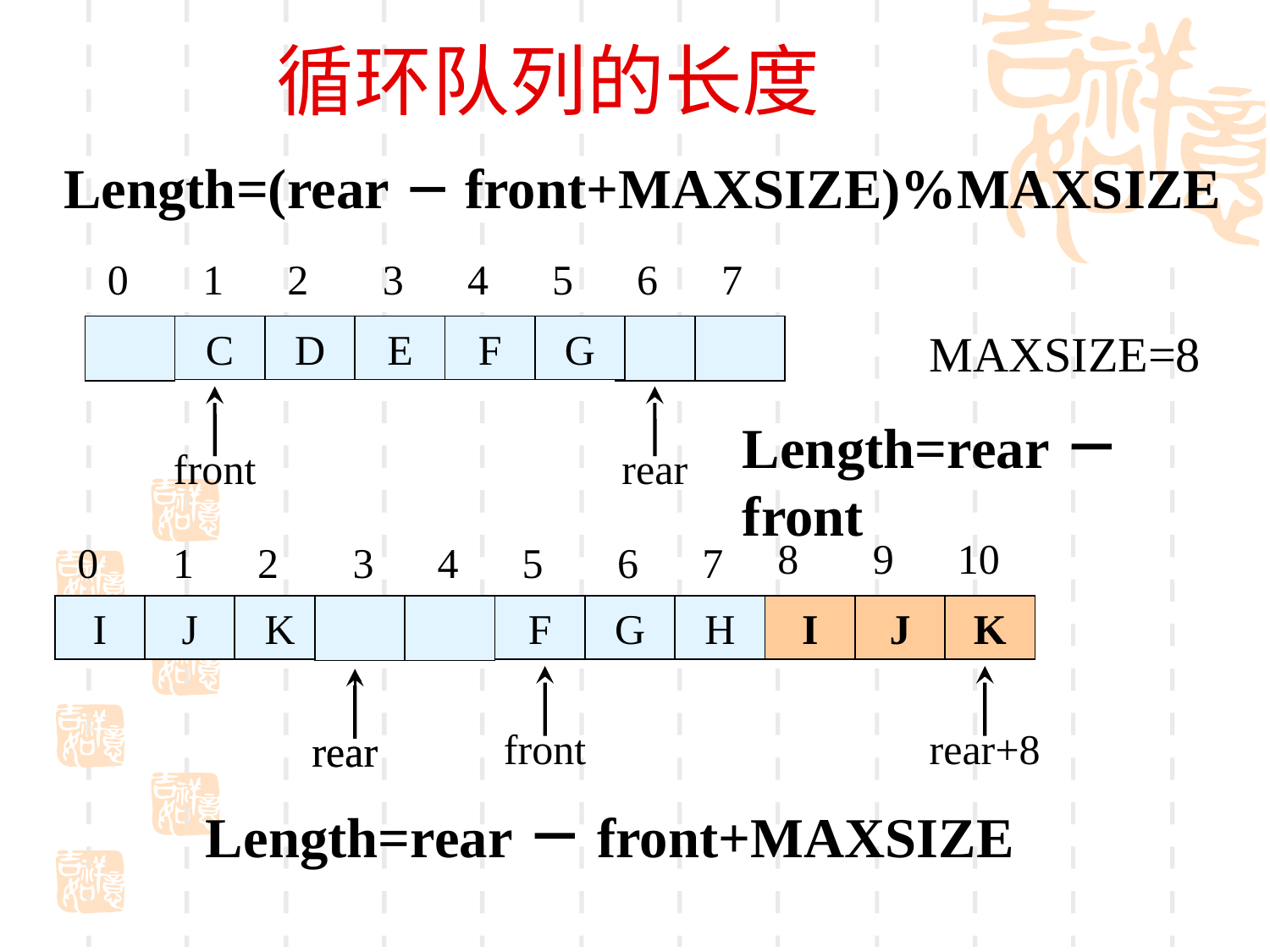

# 循环队列的长度
Length=(rear－front+MAXSIZE)%MAXSIZE
0       1      2       3      4      5      6      7

C
D
E
F
G

front

rear
MAXSIZE=8
Length=rear－front
8       9      10
0       1      2       3      4      5       6      7
I
J
K

F
G
H
I
J
K
K
I
J

front

rear+8

rear

rear
Length=rear－front+MAXSIZE